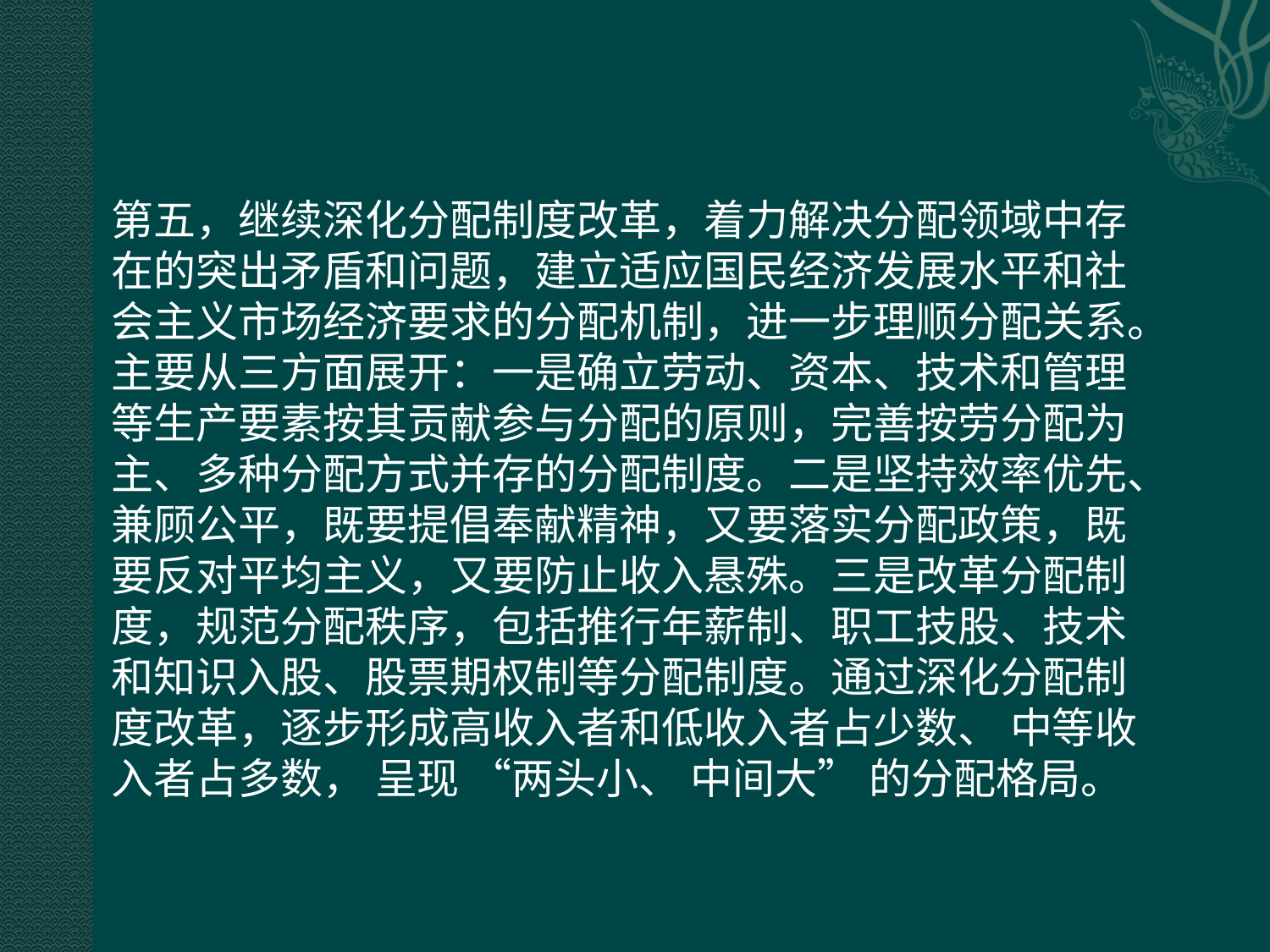

第五，继续深化分配制度改革，着力解决分配领域中存在的突出矛盾和问题，建立适应国民经济发展水平和社会主义市场经济要求的分配机制，进一步理顺分配关系。主要从三方面展开：一是确立劳动、资本、技术和管理等生产要素按其贡献参与分配的原则，完善按劳分配为主、多种分配方式并存的分配制度。二是坚持效率优先、兼顾公平，既要提倡奉献精神，又要落实分配政策，既要反对平均主义，又要防止收入悬殊。三是改革分配制度，规范分配秩序，包括推行年薪制、职工技股、技术和知识入股、股票期权制等分配制度。通过深化分配制度改革，逐步形成高收入者和低收入者占少数、 中等收入者占多数， 呈现 “两头小、 中间大” 的分配格局。